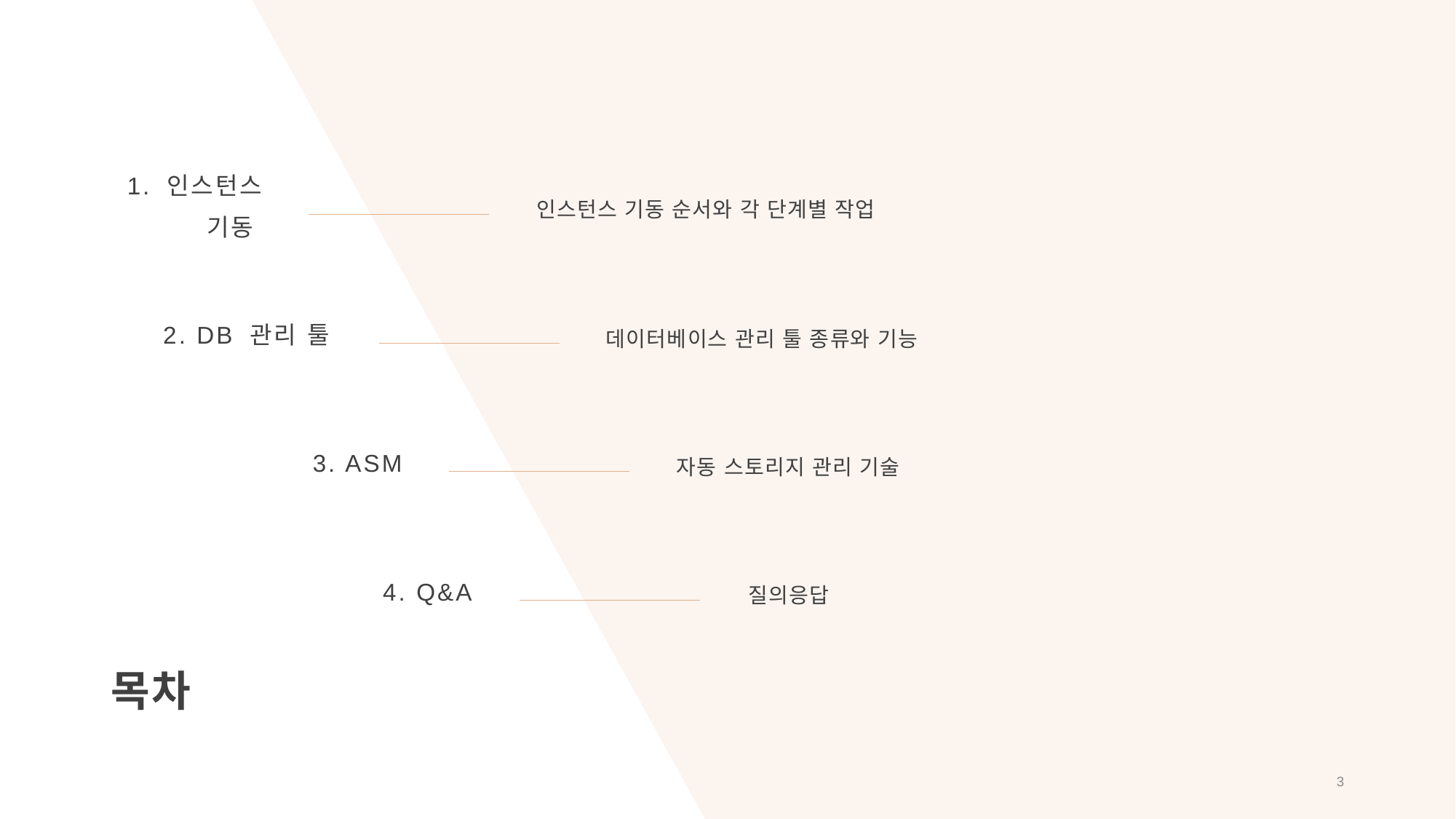

1. 인스턴스
기동
인스턴스 기동 순서와 각 단계별 작업
2. DB 관리 툴
데이터베이스 관리 툴 종류와 기능
3. ASM
자동 스토리지 관리 기술
4. Q&A
질의응답
# 목차
3